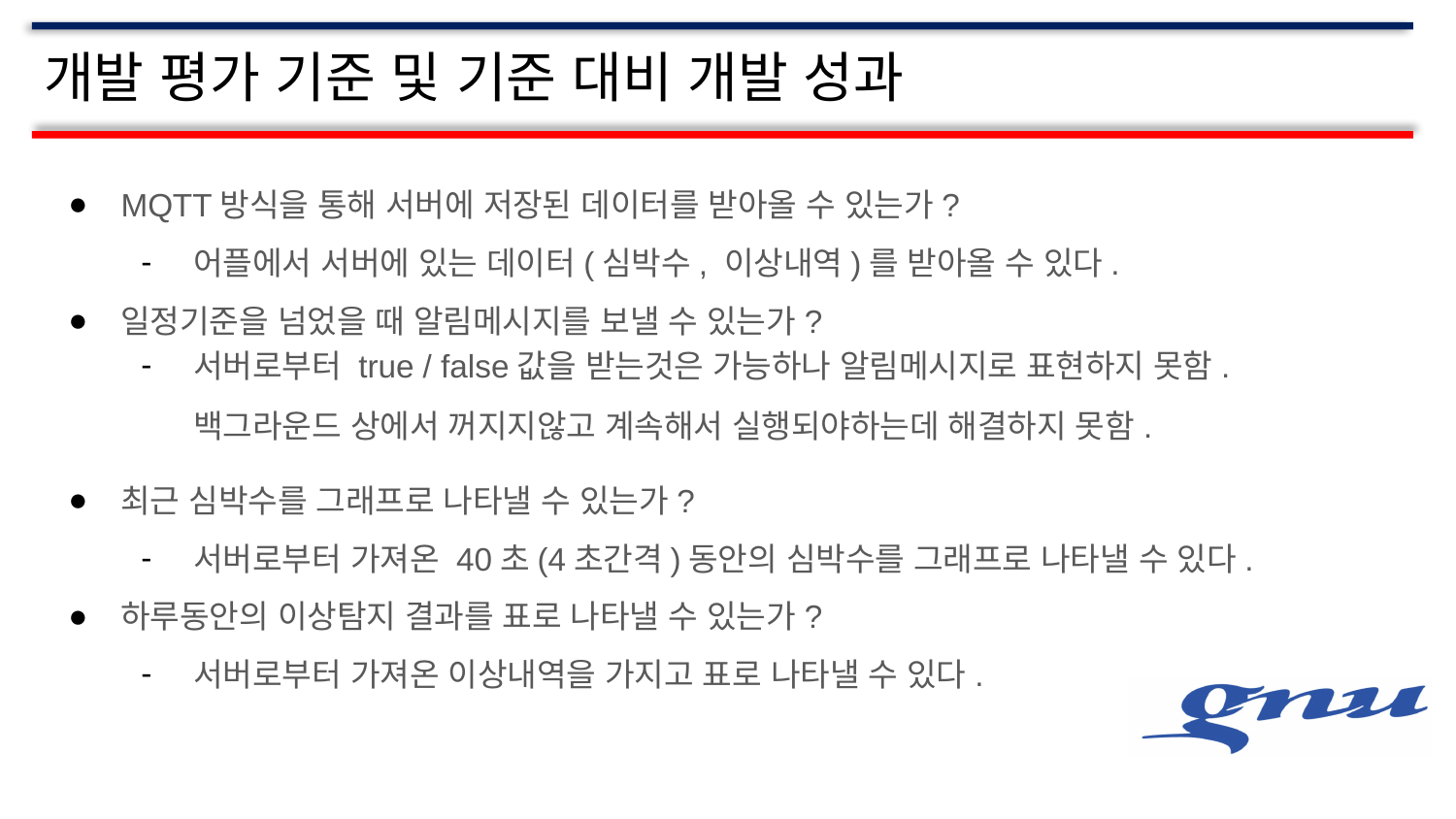

# 개발 평가 기준 및 기준 대비 개발 성과
MQTT방식을 통해 서버에 저장된 데이터를 받아올 수 있는가?
어플에서 서버에 있는 데이터(심박수, 이상내역)를 받아올 수 있다.
일정기준을 넘었을 때 알림메시지를 보낼 수 있는가?
서버로부터 true / false값을 받는것은 가능하나 알림메시지로 표현하지 못함.
백그라운드 상에서 꺼지지않고 계속해서 실행되야하는데 해결하지 못함.
최근 심박수를 그래프로 나타낼 수 있는가?
서버로부터 가져온 40초(4초간격)동안의 심박수를 그래프로 나타낼 수 있다.
하루동안의 이상탐지 결과를 표로 나타낼 수 있는가?
서버로부터 가져온 이상내역을 가지고 표로 나타낼 수 있다.